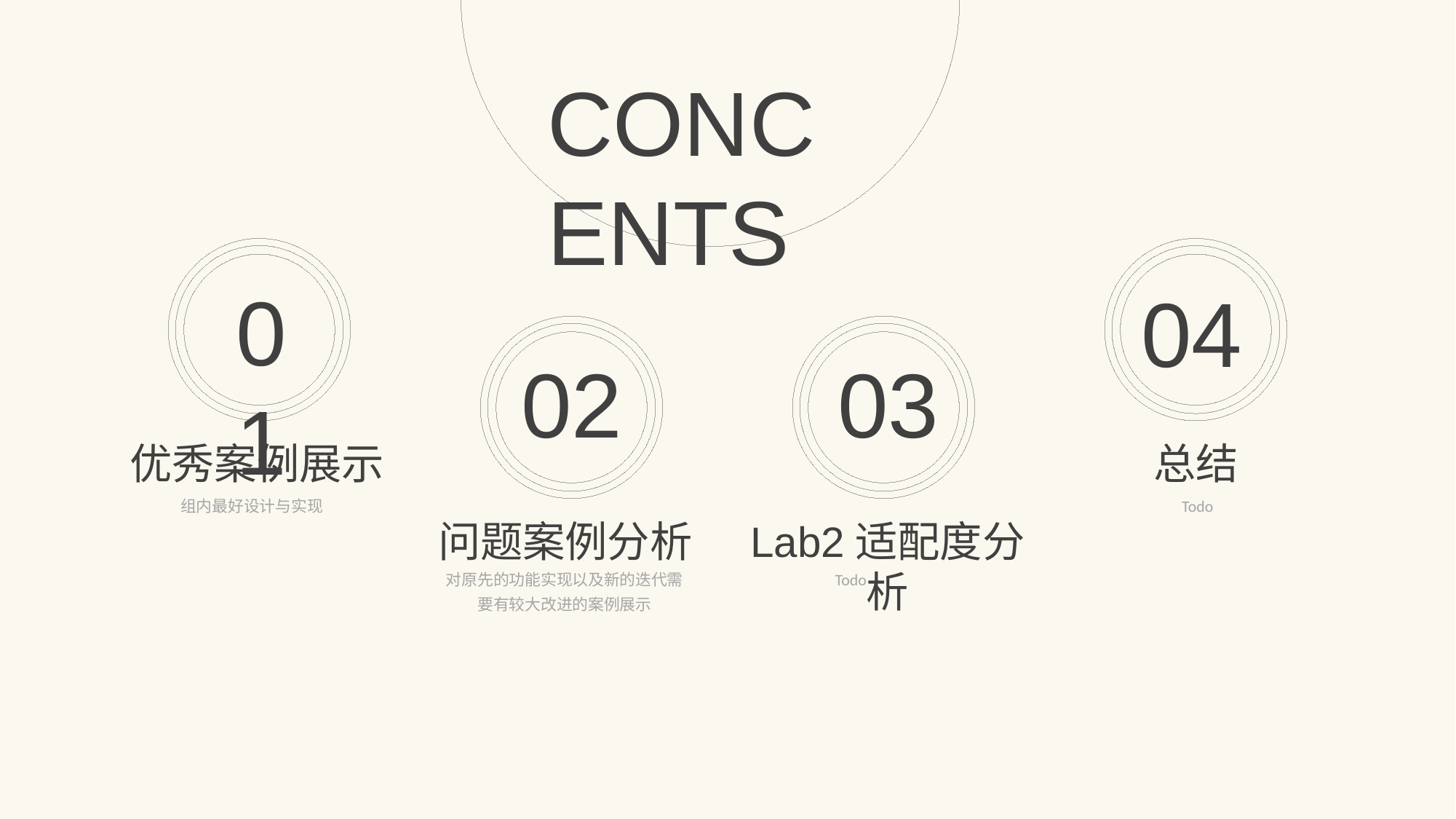

CONCENTS

01
04

02
03
优秀案例展示
总结
组内最好设计与实现
Todo
问题案例分析
Lab2适配度分析
对原先的功能实现以及新的迭代需要有较大改进的案例展示
Todo